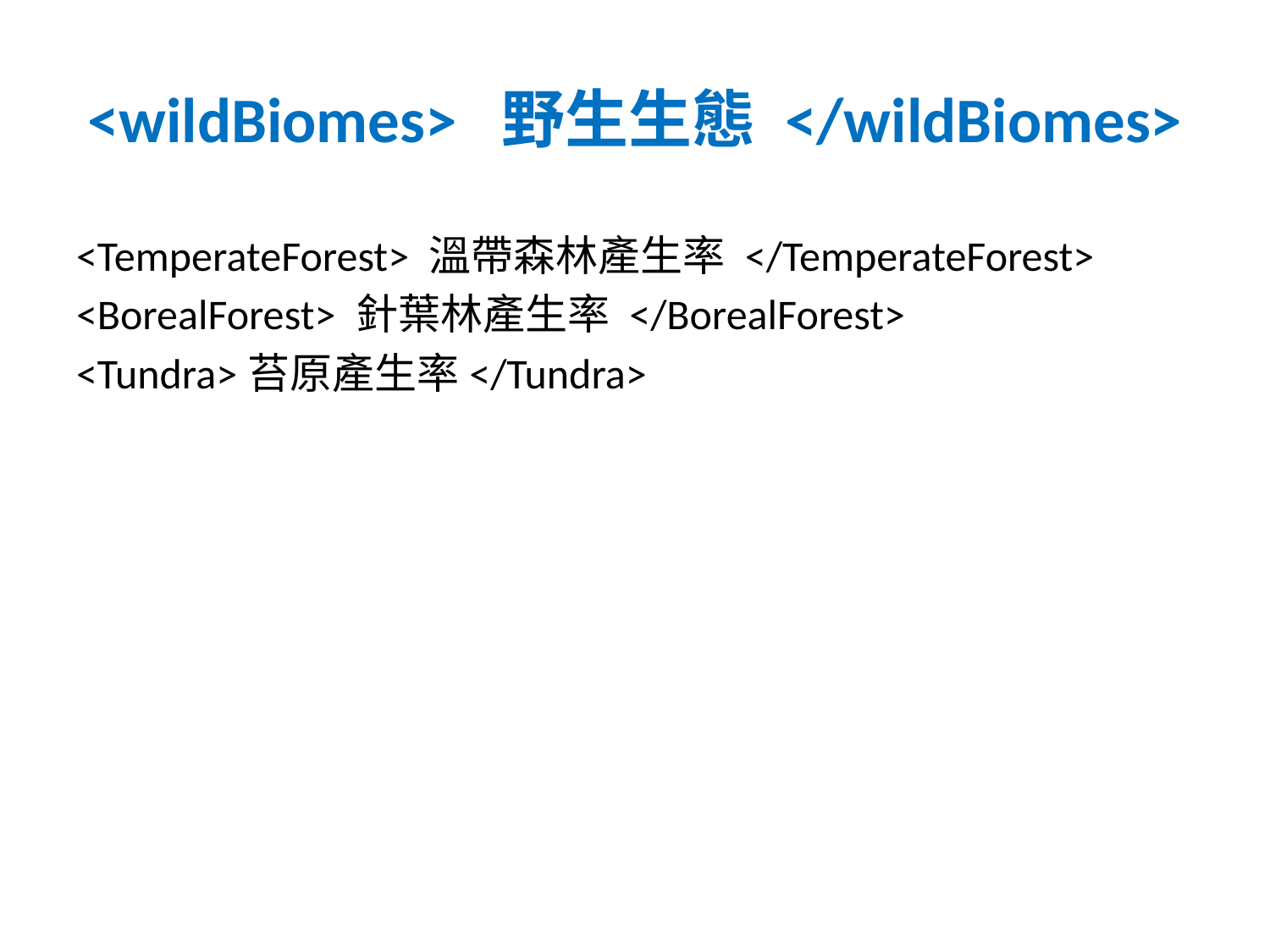

# <wildBiomes>  野生生態 </wildBiomes>
<TemperateForest> 溫帶森林產生率 </TemperateForest>
<BorealForest> 針葉林產生率 </BorealForest>
<Tundra>苔原產生率</Tundra>